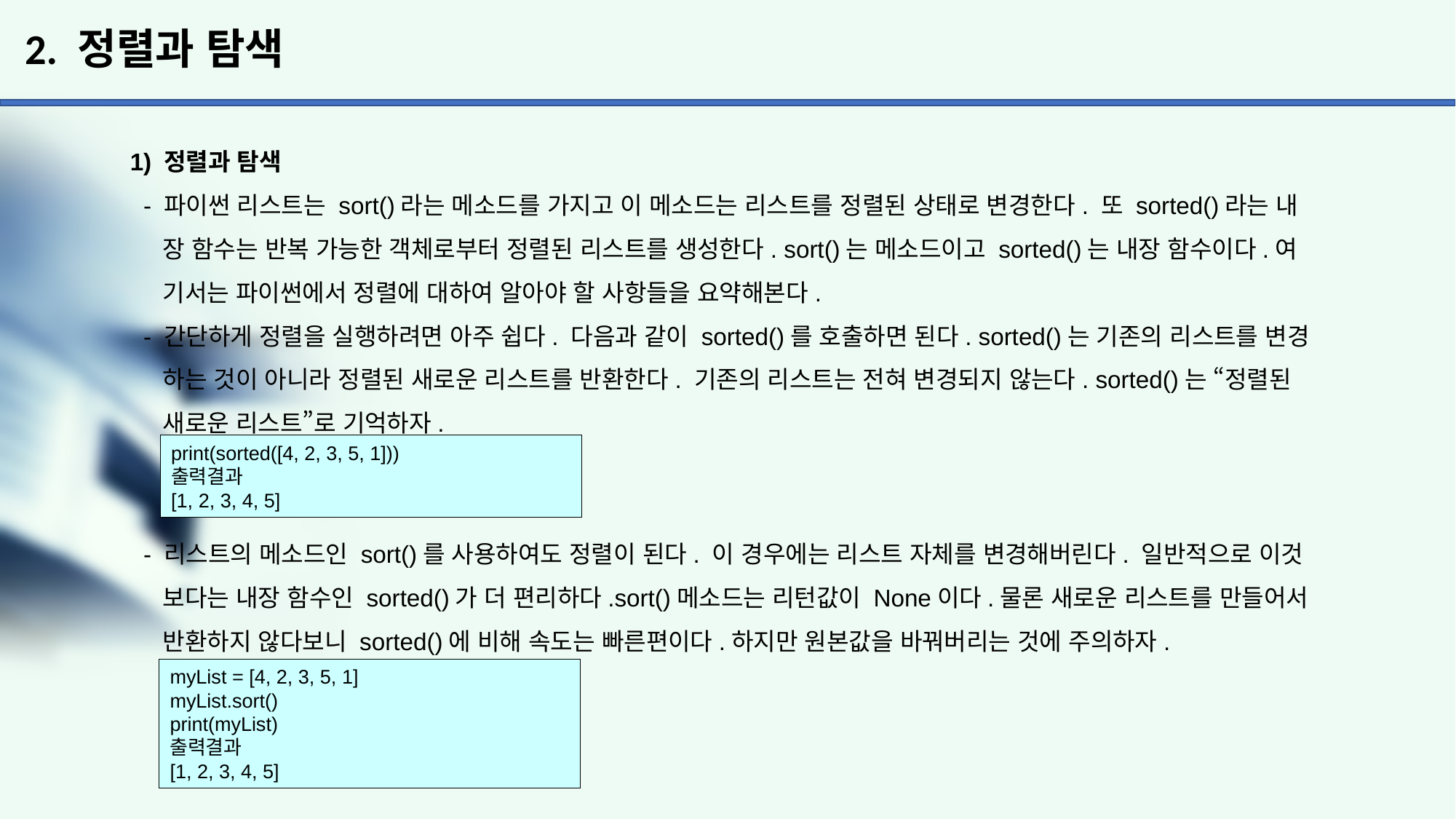

# 2. 정렬과 탐색
1) 정렬과 탐색
  - 파이썬 리스트는 sort()라는 메소드를 가지고 이 메소드는 리스트를 정렬된 상태로 변경한다. 또 sorted()라는 내
    장 함수는 반복 가능한 객체로부터 정렬된 리스트를 생성한다. sort()는 메소드이고 sorted()는 내장 함수이다.여
    기서는 파이썬에서 정렬에 대하여 알아야 할 사항들을 요약해본다.
  - 간단하게 정렬을 실행하려면 아주 쉽다. 다음과 같이 sorted()를 호출하면 된다. sorted()는 기존의 리스트를 변경
    하는 것이 아니라 정렬된 새로운 리스트를 반환한다. 기존의 리스트는 전혀 변경되지 않는다. sorted()는 “정렬된
    새로운 리스트”로 기억하자.

  - 리스트의 메소드인 sort()를 사용하여도 정렬이 된다. 이 경우에는 리스트 자체를 변경해버린다. 일반적으로 이것
    보다는 내장 함수인 sorted()가 더 편리하다.sort()메소드는 리턴값이 None이다.물론 새로운 리스트를 만들어서
    반환하지 않다보니 sorted()에 비해 속도는 빠른편이다.하지만 원본값을 바꿔버리는 것에 주의하자.

print(sorted([4, 2, 3, 5, 1]))
출력결과
[1, 2, 3, 4, 5]
myList = [4, 2, 3, 5, 1]
myList.sort()
print(myList)
출력결과
[1, 2, 3, 4, 5]